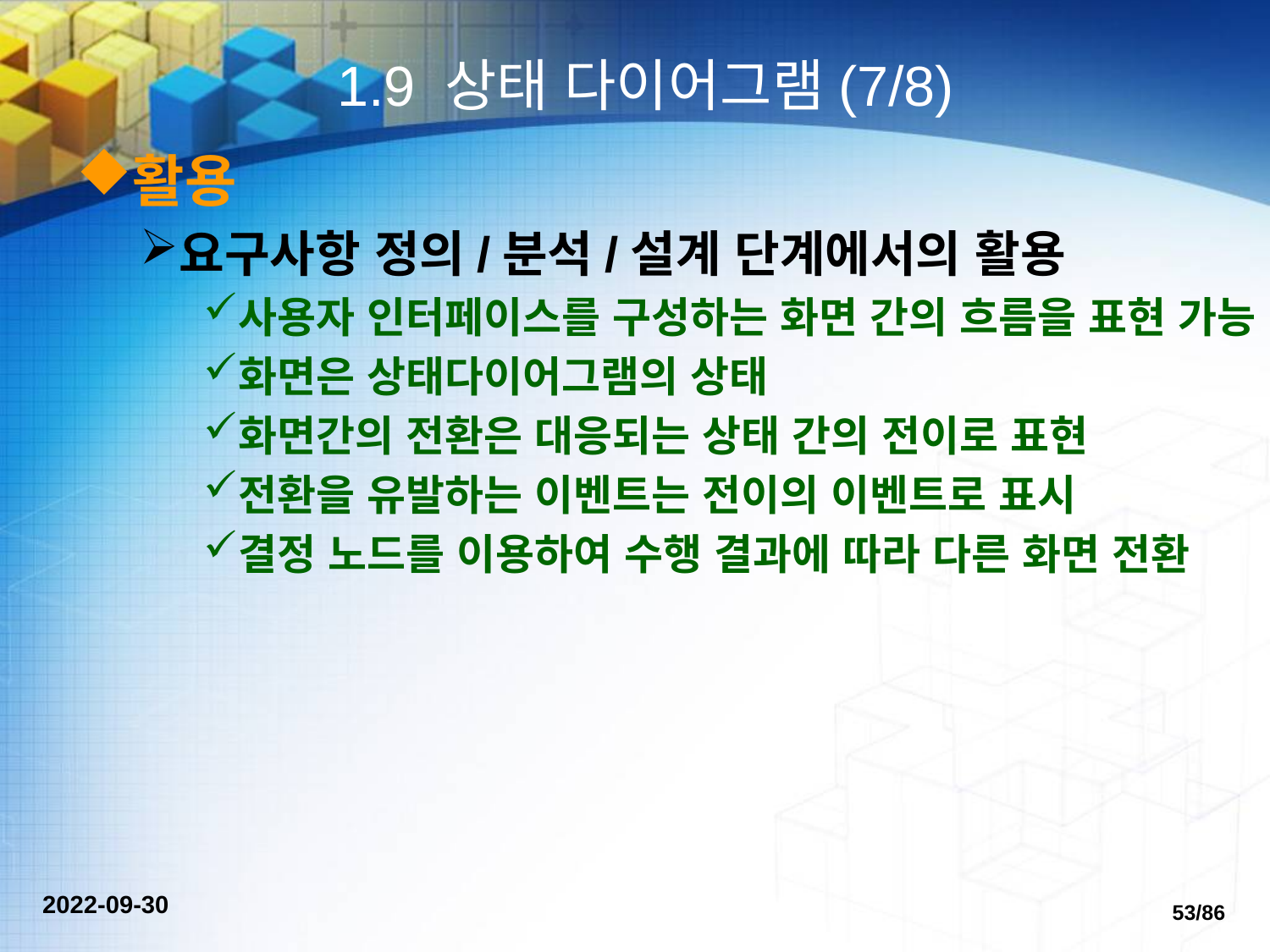

# 1.9 상태 다이어그램(7/8)
활용
요구사항 정의/분석/설계 단계에서의 활용
사용자 인터페이스를 구성하는 화면 간의 흐름을 표현 가능
화면은 상태다이어그램의 상태
화면간의 전환은 대응되는 상태 간의 전이로 표현
전환을 유발하는 이벤트는 전이의 이벤트로 표시
결정 노드를 이용하여 수행 결과에 따라 다른 화면 전환
2022-09-30
53/86